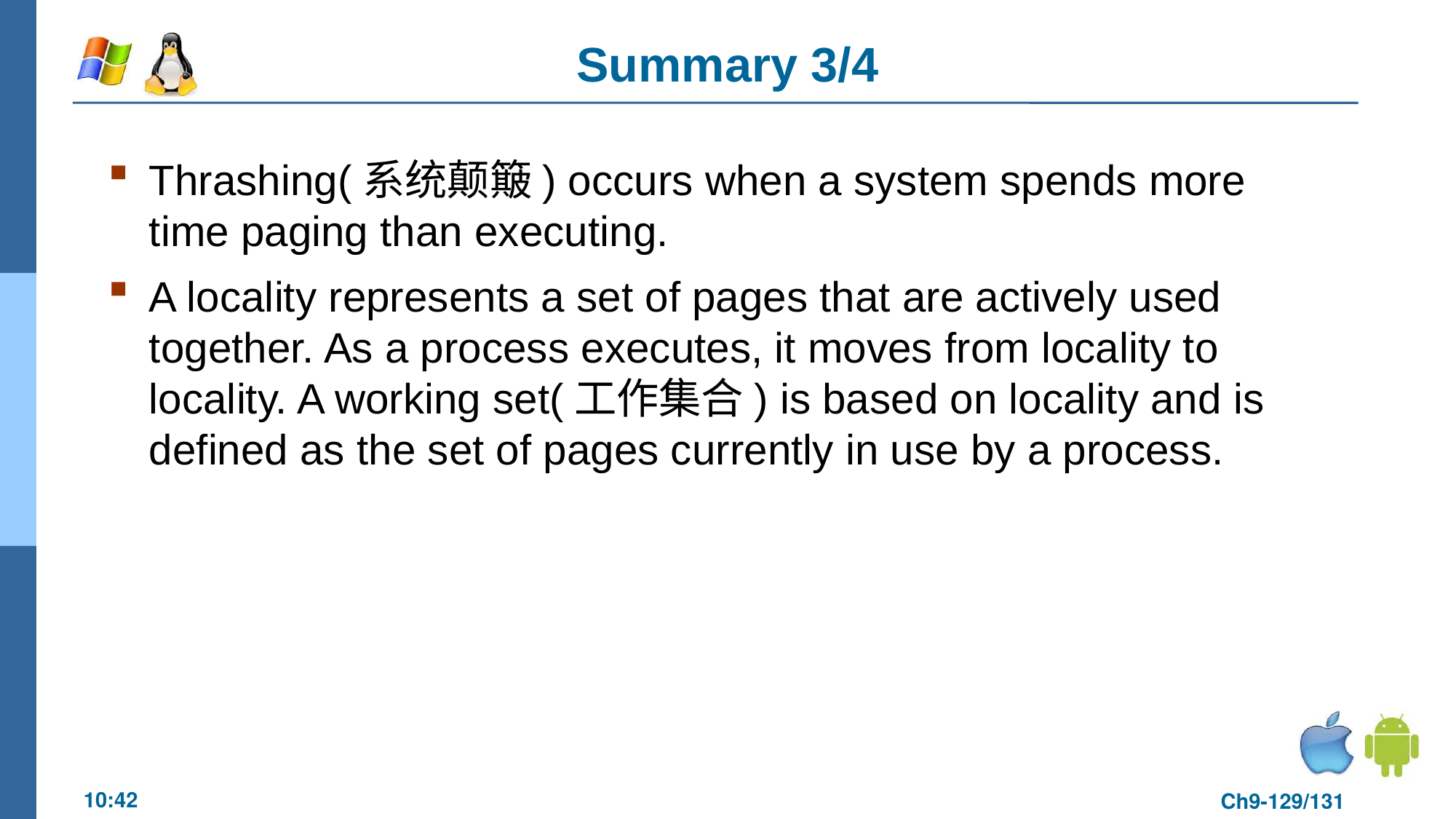

# Summary 3/4
Thrashing(系统颠簸) occurs when a system spends more time paging than executing.
A locality represents a set of pages that are actively used together. As a process executes, it moves from locality to locality. A working set(工作集合) is based on locality and is defined as the set of pages currently in use by a process.